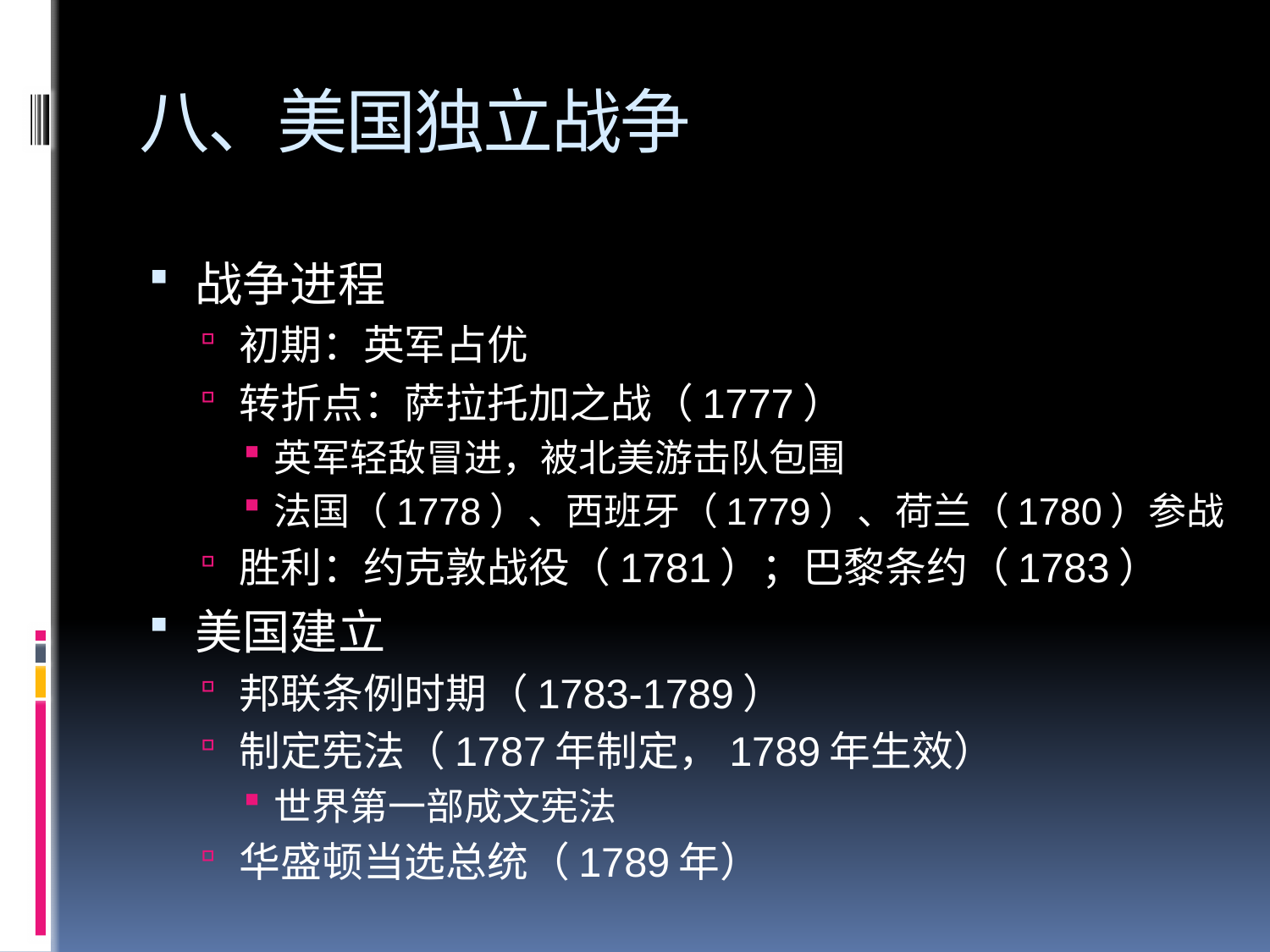

# 八、美国独立战争
战争进程
初期：英军占优
转折点：萨拉托加之战（1777）
英军轻敌冒进，被北美游击队包围
法国（1778）、西班牙（1779）、荷兰（1780）参战
胜利：约克敦战役（1781）；巴黎条约（1783）
美国建立
邦联条例时期（1783-1789）
制定宪法（1787年制定，1789年生效）
世界第一部成文宪法
华盛顿当选总统（1789年）